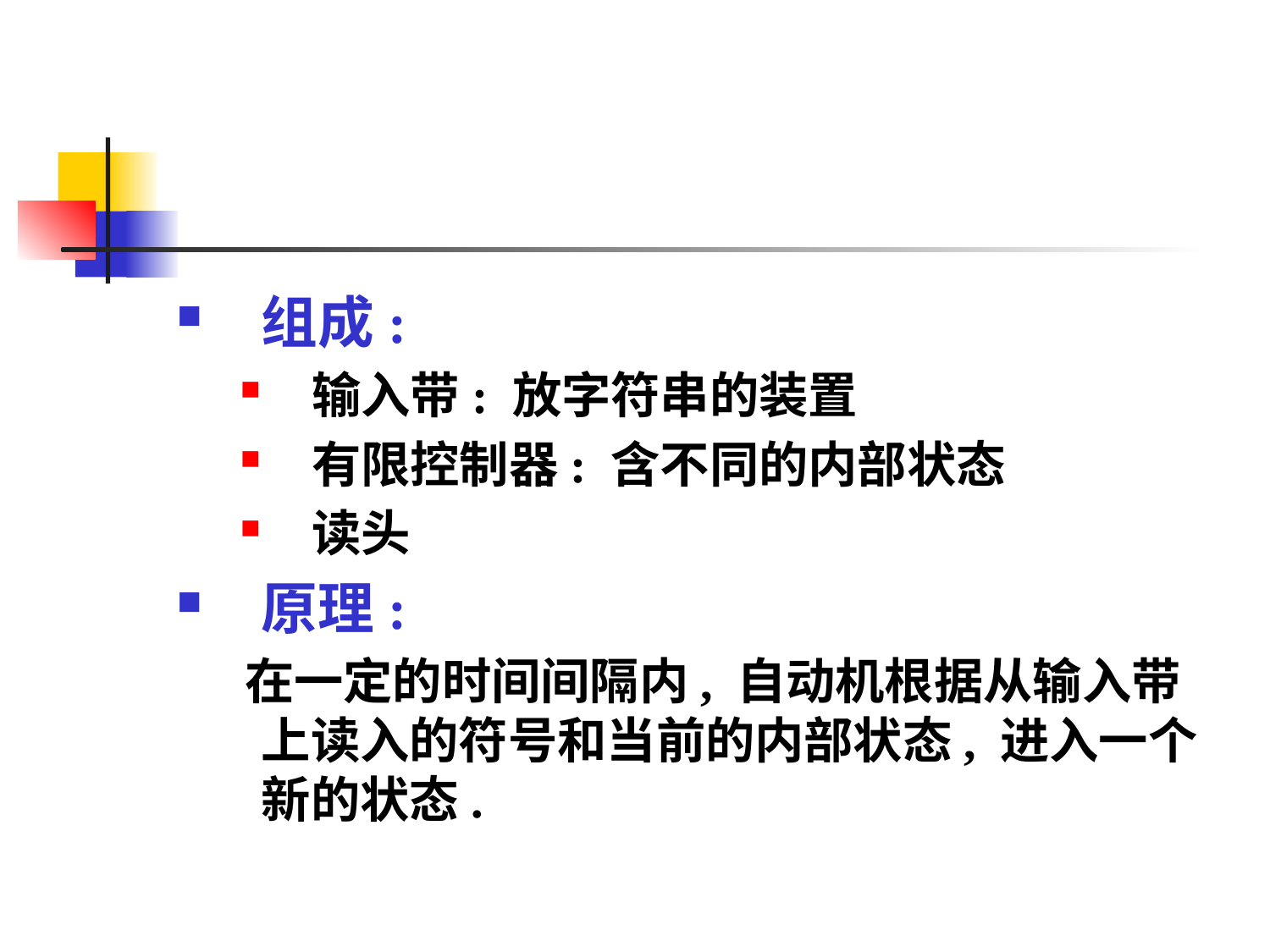

#
组成:
输入带: 放字符串的装置
有限控制器: 含不同的内部状态
读头
原理:
     在一定的时间间隔内, 自动机根据从输入带上读入的符号和当前的内部状态, 进入一个新的状态.